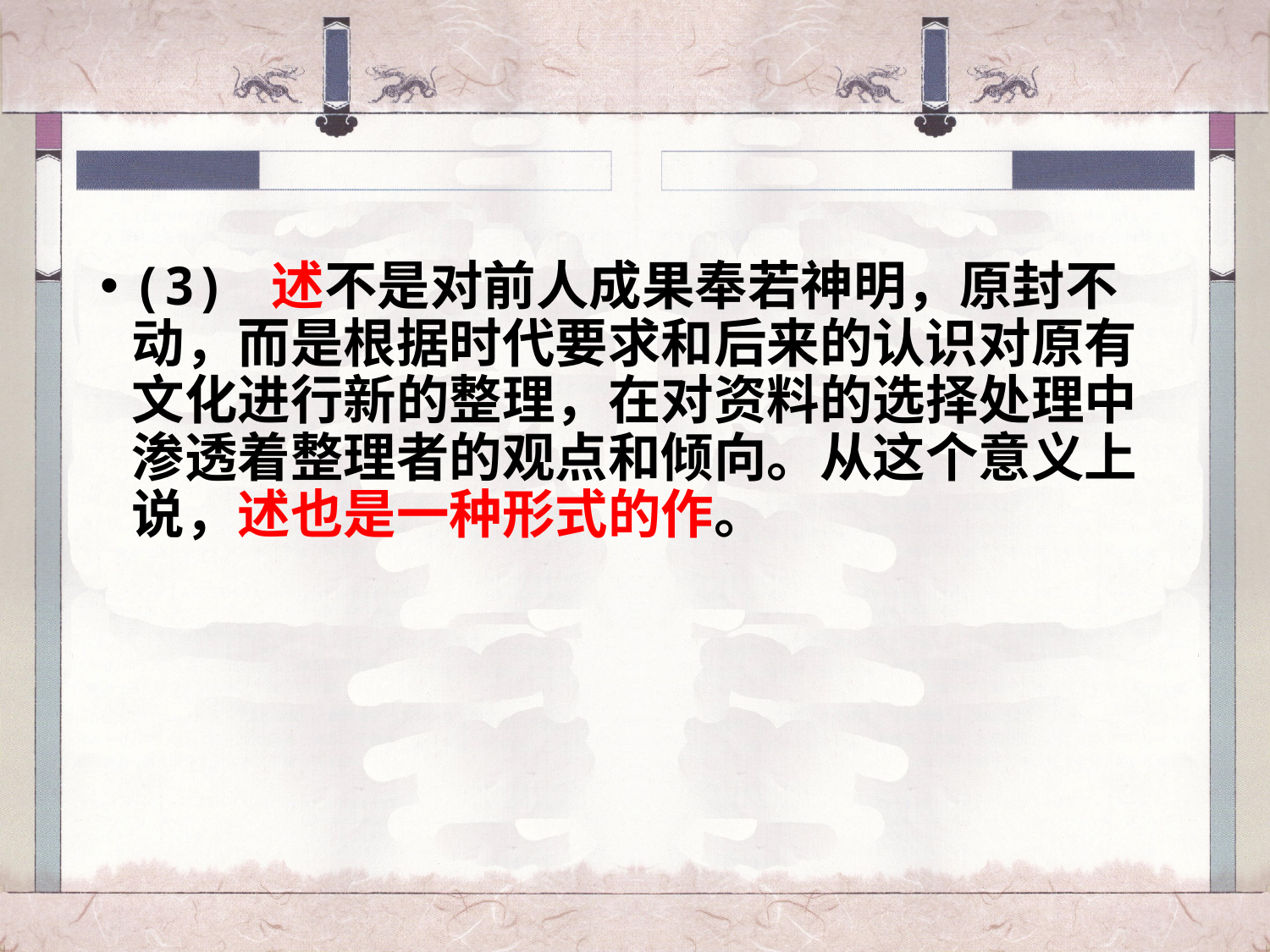

#
(3) 述不是对前人成果奉若神明，原封不动，而是根据时代要求和后来的认识对原有文化进行新的整理，在对资料的选择处理中渗透着整理者的观点和倾向。从这个意义上说，述也是一种形式的作。